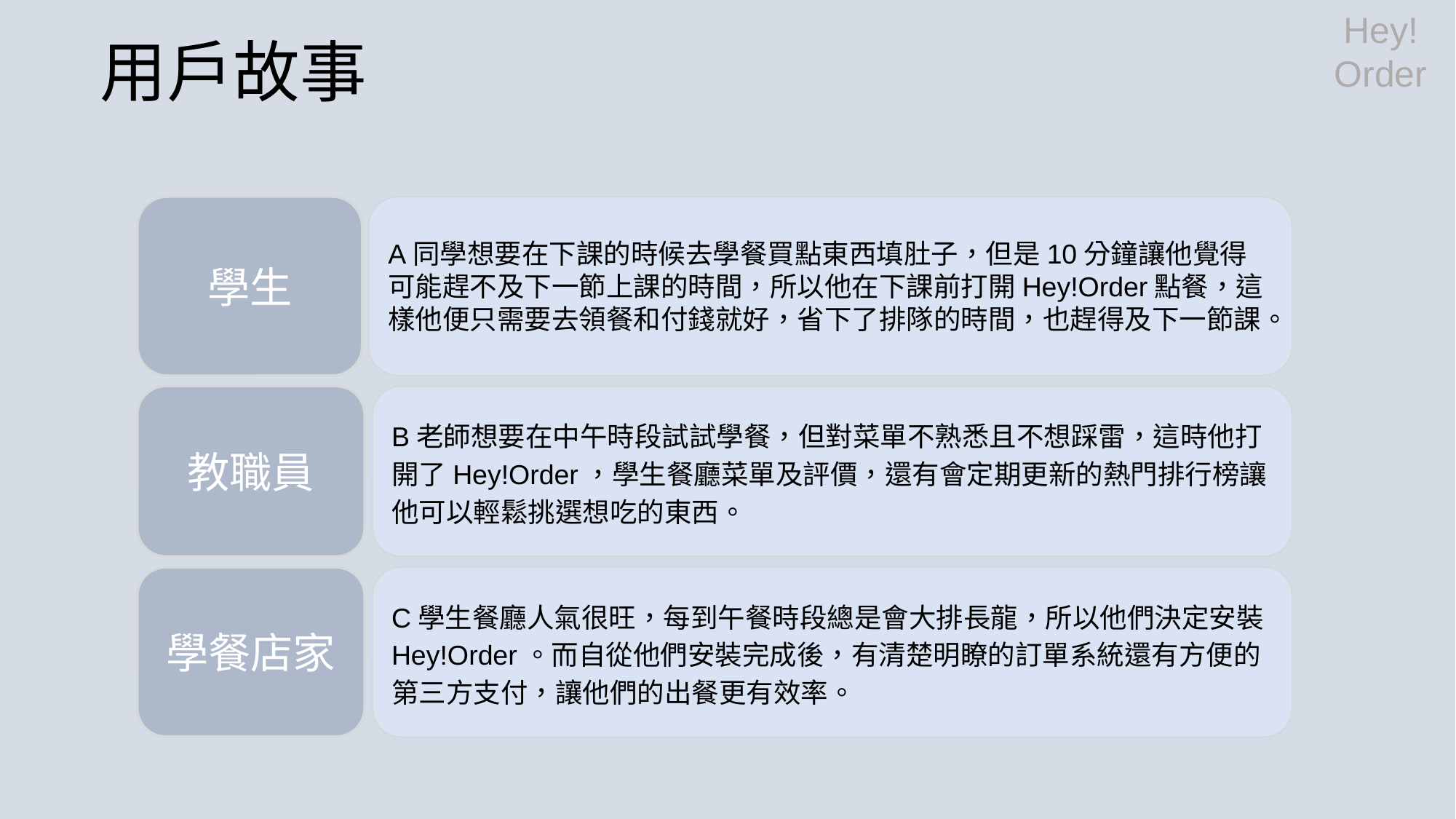

用戶故事
Hey!
Order

學生
教職員
學餐店家
A同學想要在下課的時候去學餐買點東西填肚子，但是10分鐘讓他覺得可能趕不及下一節上課的時間，所以他在下課前打開Hey!Order點餐，這樣他便只需要去領餐和付錢就好，省下了排隊的時間，也趕得及下一節課。
B老師想要在中午時段試試學餐，但對菜單不熟悉且不想踩雷，這時他打開了Hey!Order，學生餐廳菜單及評價，還有會定期更新的熱門排行榜讓他可以輕鬆挑選想吃的東西。
C學生餐廳人氣很旺，每到午餐時段總是會大排長龍，所以他們決定安裝Hey!Order。而自從他們安裝完成後，有清楚明瞭的訂單系統還有方便的第三方支付，讓他們的出餐更有效率。